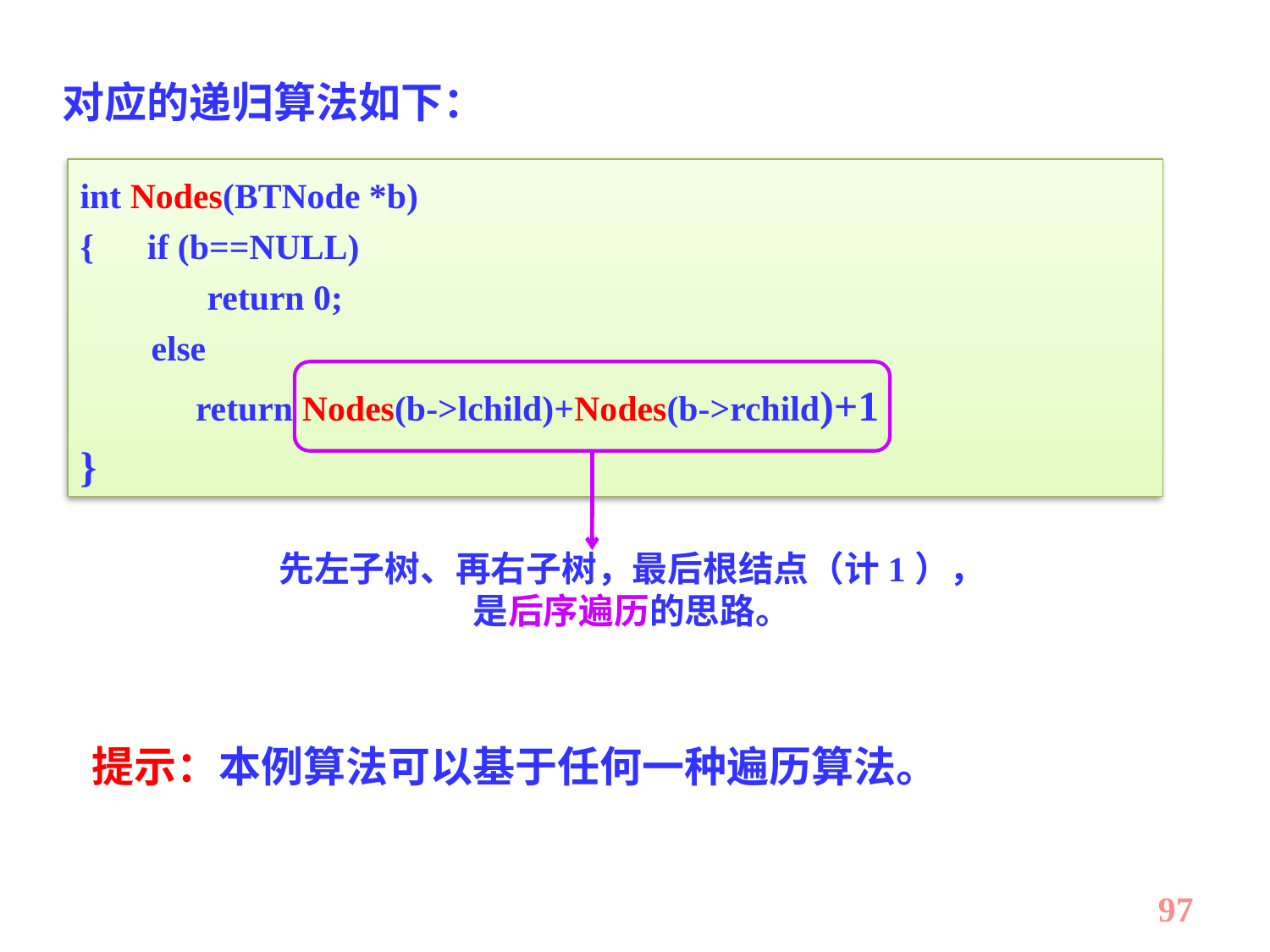

对应的递归算法如下：
int Nodes(BTNode *b)
{      if (b==NULL)
	return 0;
        else
             return Nodes(b->lchild)+Nodes(b->rchild)+1
}

先左子树、再右子树，最后根结点（计1），
是后序遍历的思路。
提示：本例算法可以基于任何一种遍历算法。
97